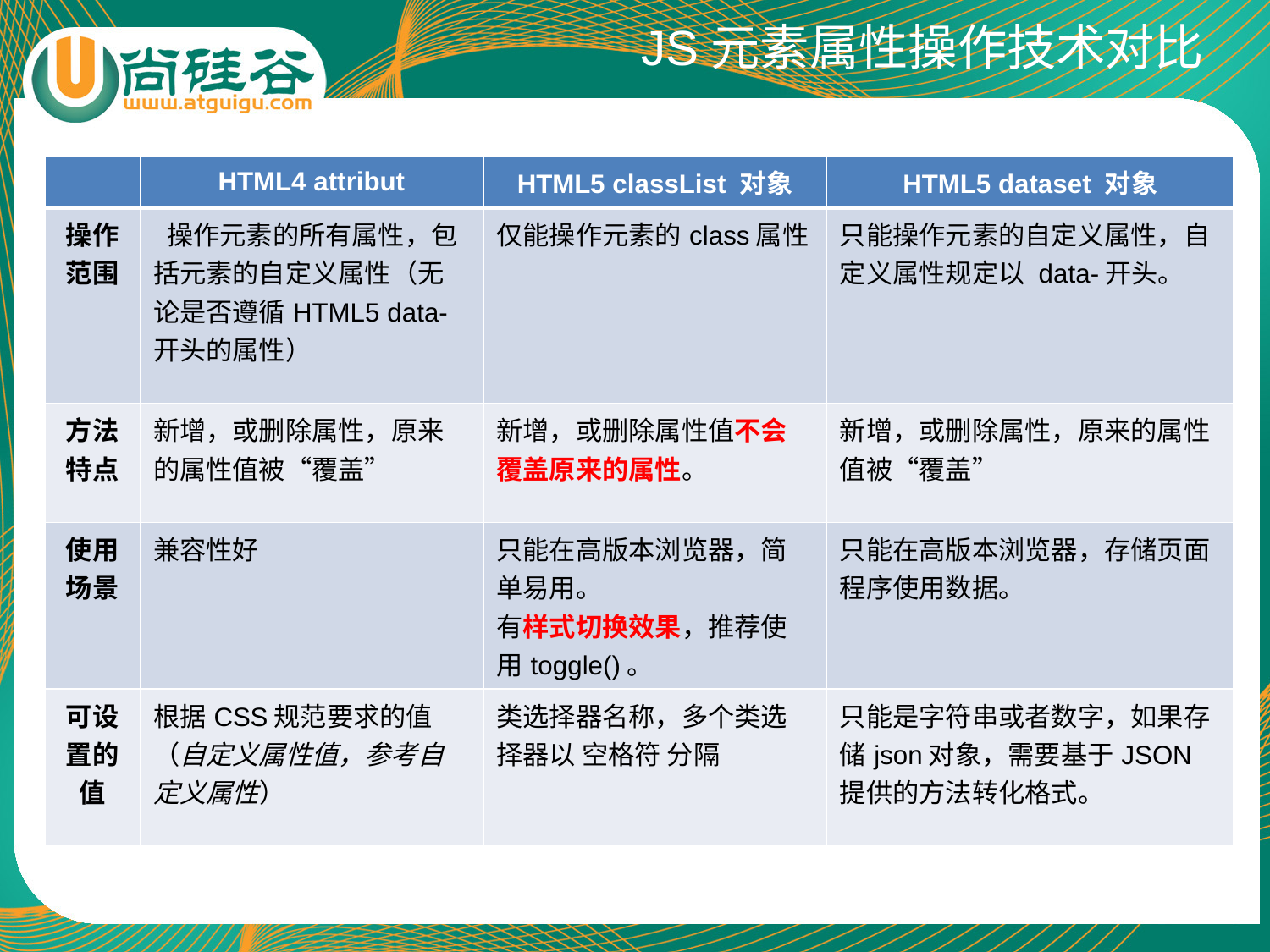

# JS元素属性操作技术对比
|  | HTML4 attribut | HTML5 classList 对象 | HTML5 dataset 对象 |
| --- | --- | --- | --- |
| 操作范围 | 操作元素的所有属性，包括元素的自定义属性（无论是否遵循HTML5 data-开头的属性） | 仅能操作元素的class属性 | 只能操作元素的自定义属性，自定义属性规定以 data-开头。 |
| 方法特点 | 新增，或删除属性，原来的属性值被“覆盖” | 新增，或删除属性值不会覆盖原来的属性。 | 新增，或删除属性，原来的属性值被“覆盖” |
| 使用场景 | 兼容性好 | 只能在高版本浏览器，简单易用。 有样式切换效果，推荐使用toggle()。 | 只能在高版本浏览器，存储页面程序使用数据。 |
| 可设置的值 | 根据CSS规范要求的值（自定义属性值，参考自定义属性） | 类选择器名称，多个类选择器以 空格符 分隔 | 只能是字符串或者数字，如果存储json对象，需要基于JSON提供的方法转化格式。 |